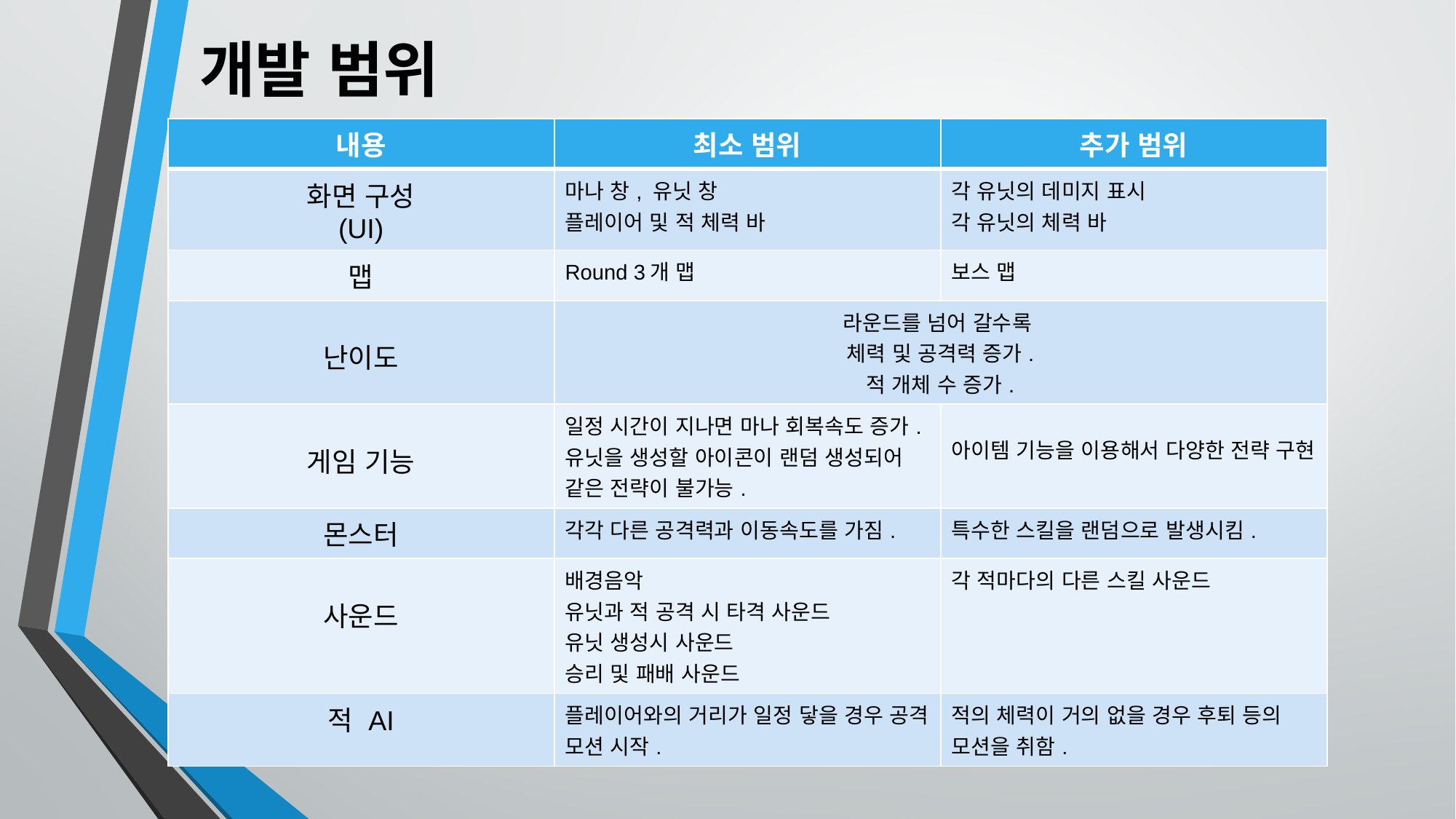

# 개발 범위
| 내용 | 최소 범위 | 추가 범위 |
| --- | --- | --- |
| 화면 구성 (UI) | 마나 창, 유닛 창 플레이어 및 적 체력 바 | 각 유닛의 데미지 표시 각 유닛의 체력 바 |
| 맵 | Round 3개 맵 | 보스 맵 |
| 난이도 | 라운드를 넘어 갈수록 체력 및 공격력 증가. 적 개체 수 증가. |  |
| 게임 기능 | 일정 시간이 지나면 마나 회복속도 증가. 유닛을 생성할 아이콘이 랜덤 생성되어 같은 전략이 불가능. | 아이템 기능을 이용해서 다양한 전략 구현 |
| 몬스터 | 각각 다른 공격력과 이동속도를 가짐. | 특수한 스킬을 랜덤으로 발생시킴. |
| 사운드 | 배경음악 유닛과 적 공격 시 타격 사운드 유닛 생성시 사운드 승리 및 패배 사운드 | 각 적마다의 다른 스킬 사운드 |
| 적 AI | 플레이어와의 거리가 일정 닿을 경우 공격 모션 시작. | 적의 체력이 거의 없을 경우 후퇴 등의 모션을 취함. |